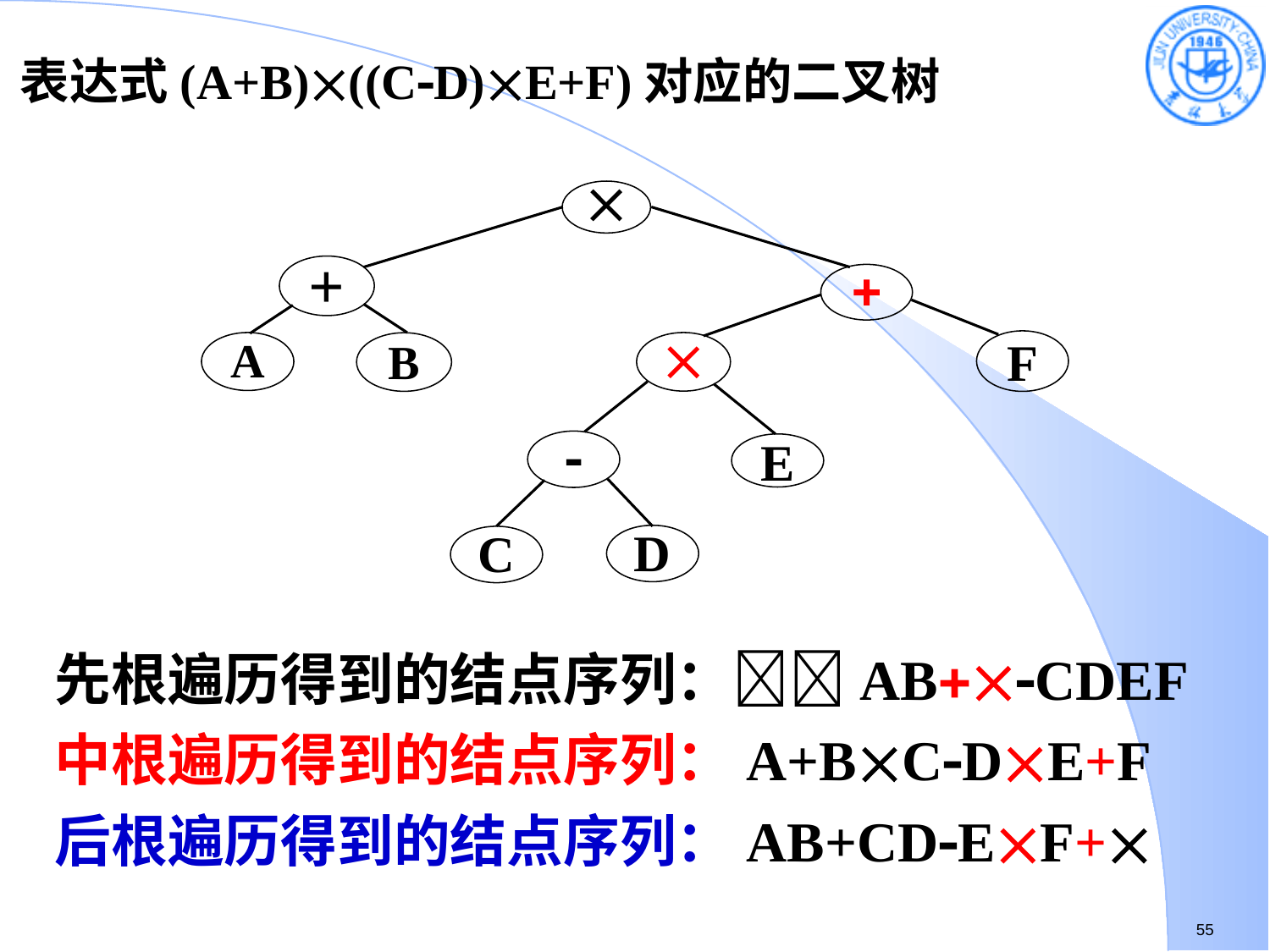

表达式(A+B)×((C−D)×E+F)对应的二叉树
×

+
+

F
A
×
B

−
E

D
C
先根遍历得到的结点序列：×+AB+×−CDEF
中根遍历得到的结点序列：A+B×C−D×E+F
后根遍历得到的结点序列：AB+CD−E×F+×